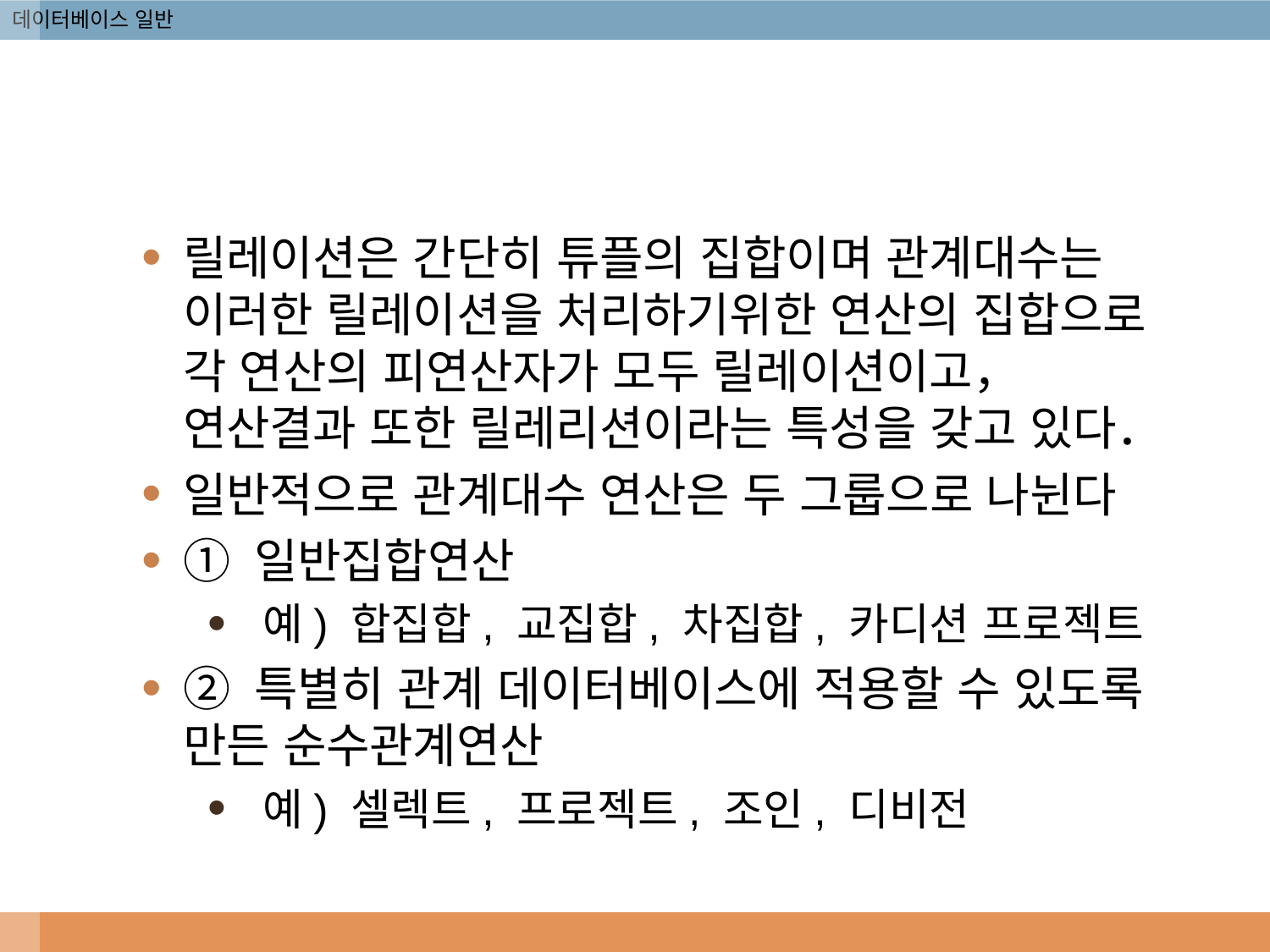

#
릴레이션은 간단히 튜플의 집합이며 관계대수는 이러한 릴레이션을 처리하기위한 연산의 집합으로 각 연산의 피연산자가 모두 릴레이션이고， 연산결과 또한 릴레리션이라는 특성을 갖고 있다．
일반적으로 관계대수 연산은 두 그룹으로 나뉜다
① 일반집합연산
 예) 합집합, 교집합, 차집합, 카디션 프로젝트
② 특별히 관계 데이터베이스에 적용할 수 있도록 만든 순수관계연산
 예) 셀렉트, 프로젝트, 조인, 디비전